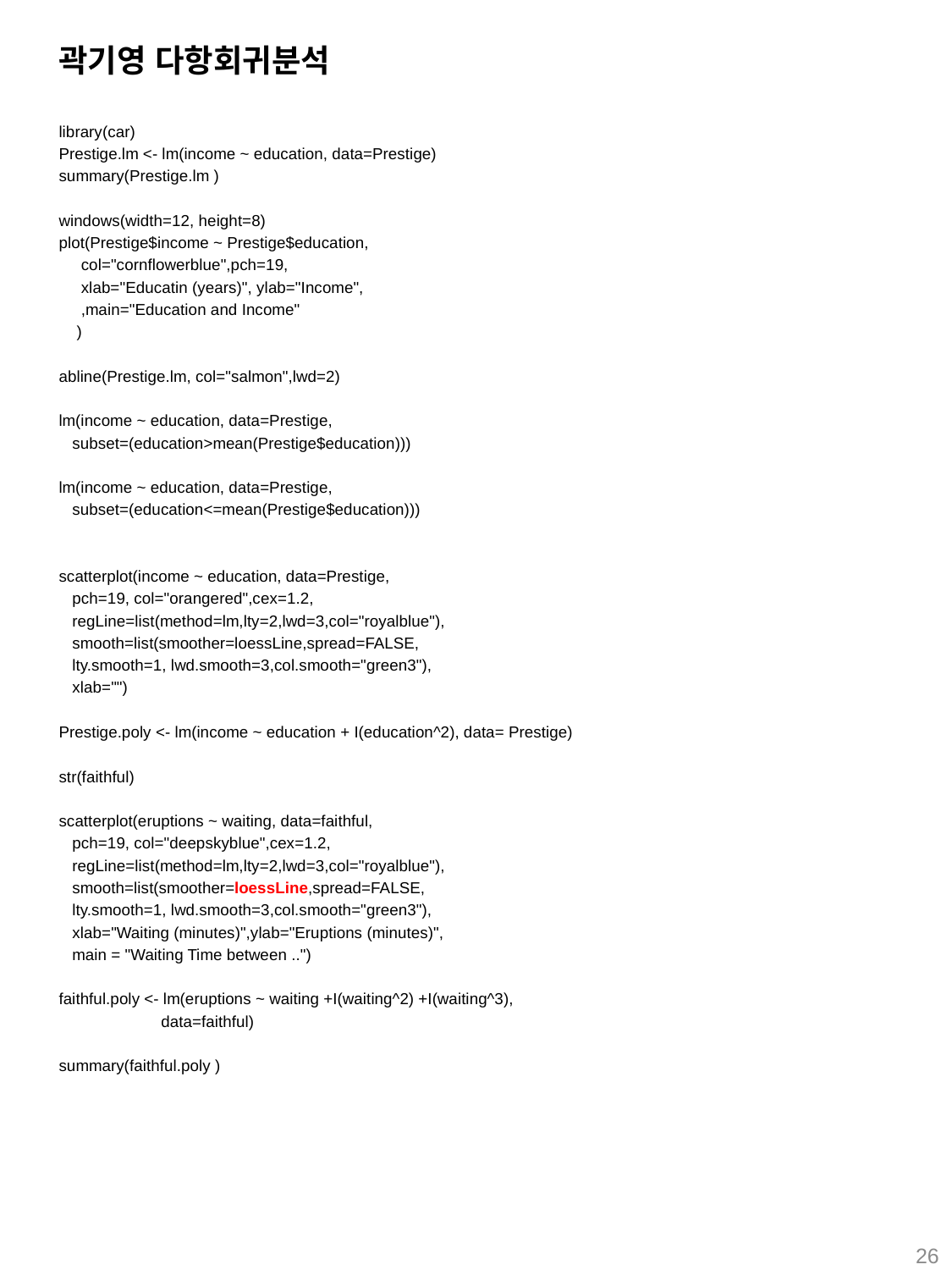

# 곽기영 다항회귀분석
library(car)
Prestige.lm <- lm(income ~ education, data=Prestige)
summary(Prestige.lm )

windows(width=12, height=8)
plot(Prestige$income ~ Prestige$education,
     col="cornflowerblue",pch=19,
     xlab="Educatin (years)", ylab="Income",
     ,main="Education and Income"
    )

abline(Prestige.lm, col="salmon",lwd=2)

lm(income ~ education, data=Prestige,
   subset=(education>mean(Prestige$education)))

lm(income ~ education, data=Prestige,
   subset=(education<=mean(Prestige$education)))

scatterplot(income ~ education, data=Prestige,
   pch=19, col="orangered",cex=1.2,
   regLine=list(method=lm,lty=2,lwd=3,col="royalblue"),
   smooth=list(smoother=loessLine,spread=FALSE,
   lty.smooth=1, lwd.smooth=3,col.smooth="green3"),
   xlab="")

Prestige.poly <- lm(income ~ education + I(education^2), data= Prestige)

str(faithful)

scatterplot(eruptions ~ waiting, data=faithful,
   pch=19, col="deepskyblue",cex=1.2,
   regLine=list(method=lm,lty=2,lwd=3,col="royalblue"),
   smooth=list(smoother=loessLine,spread=FALSE,
   lty.smooth=1, lwd.smooth=3,col.smooth="green3"),
   xlab="Waiting (minutes)",ylab="Eruptions (minutes)",
   main = "Waiting Time between ..")

faithful.poly <- lm(eruptions ~ waiting +I(waiting^2) +I(waiting^3),
                       data=faithful)

summary(faithful.poly )
26